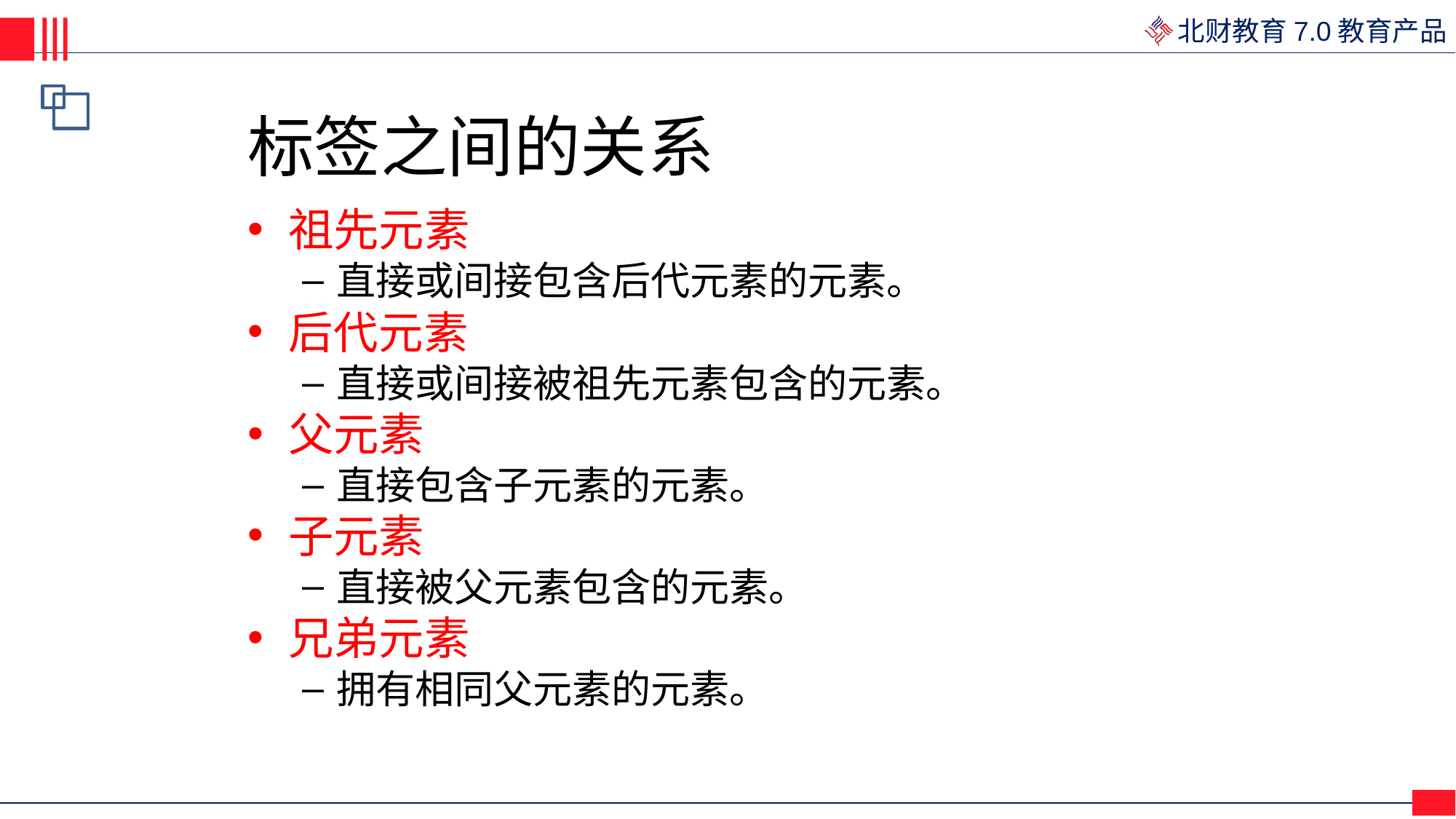

# 标签之间的关系
祖先元素
直接或间接包含后代元素的元素。
后代元素
直接或间接被祖先元素包含的元素。
父元素
直接包含子元素的元素。
子元素
直接被父元素包含的元素。
兄弟元素
拥有相同父元素的元素。